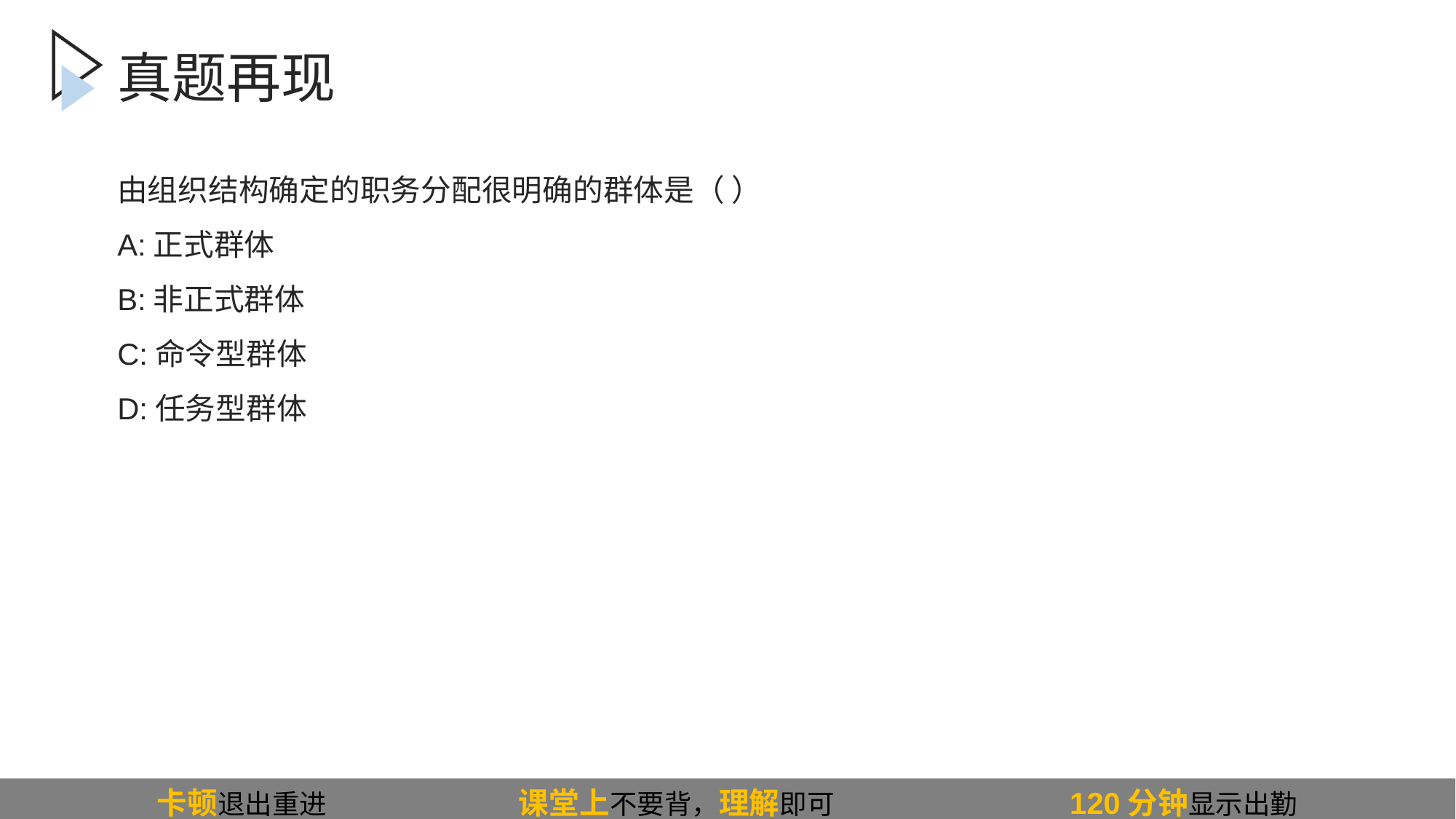

真题再现
# 由组织结构确定的职务分配很明确的群体是（ ）
A:正式群体
B:非正式群体
C:命令型群体
D:任务型群体